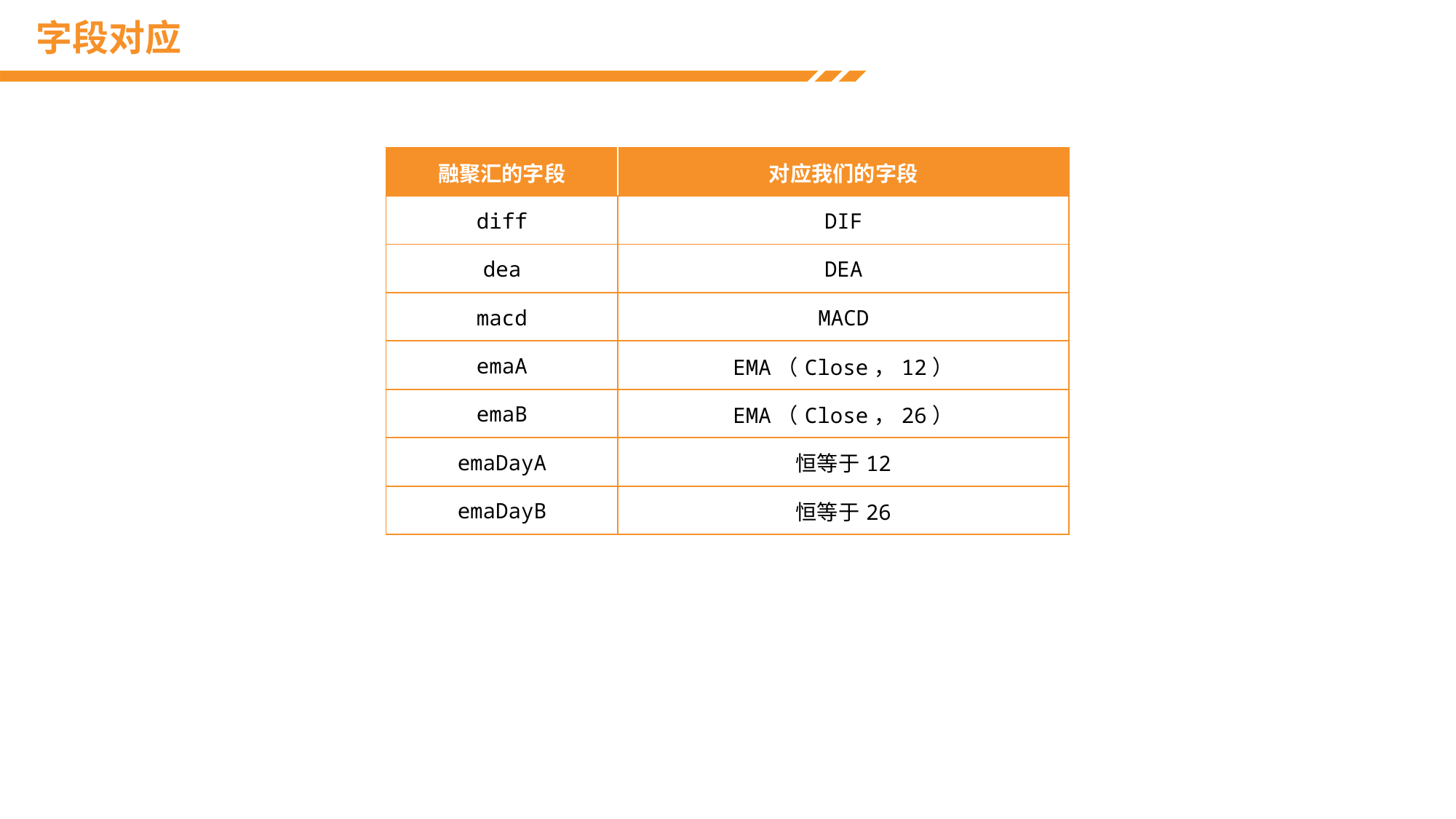

# 字段对应
| 融聚汇的字段 | 对应我们的字段 |
| --- | --- |
| diff | DIF |
| dea | DEA |
| macd | MACD |
| emaA | EMA（Close，12） |
| emaB | EMA（Close，26） |
| emaDayA | 恒等于12 |
| emaDayB | 恒等于26 |